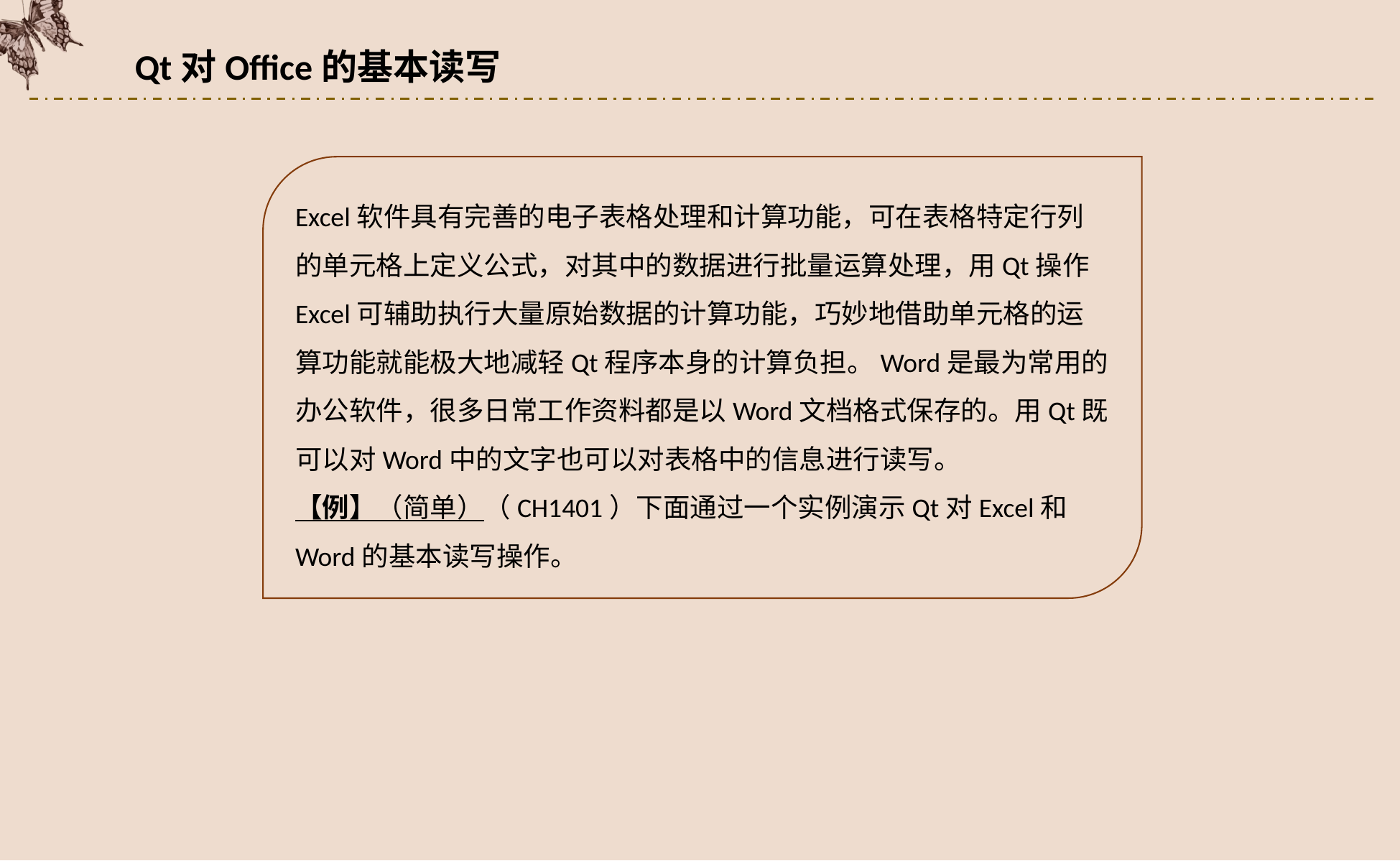

Qt对Office的基本读写
Excel软件具有完善的电子表格处理和计算功能，可在表格特定行列的单元格上定义公式，对其中的数据进行批量运算处理，用Qt操作Excel可辅助执行大量原始数据的计算功能，巧妙地借助单元格的运算功能就能极大地减轻Qt程序本身的计算负担。Word是最为常用的办公软件，很多日常工作资料都是以Word文档格式保存的。用Qt既可以对Word中的文字也可以对表格中的信息进行读写。
【例】（简单）（CH1401）下面通过一个实例演示Qt对Excel和Word的基本读写操作。